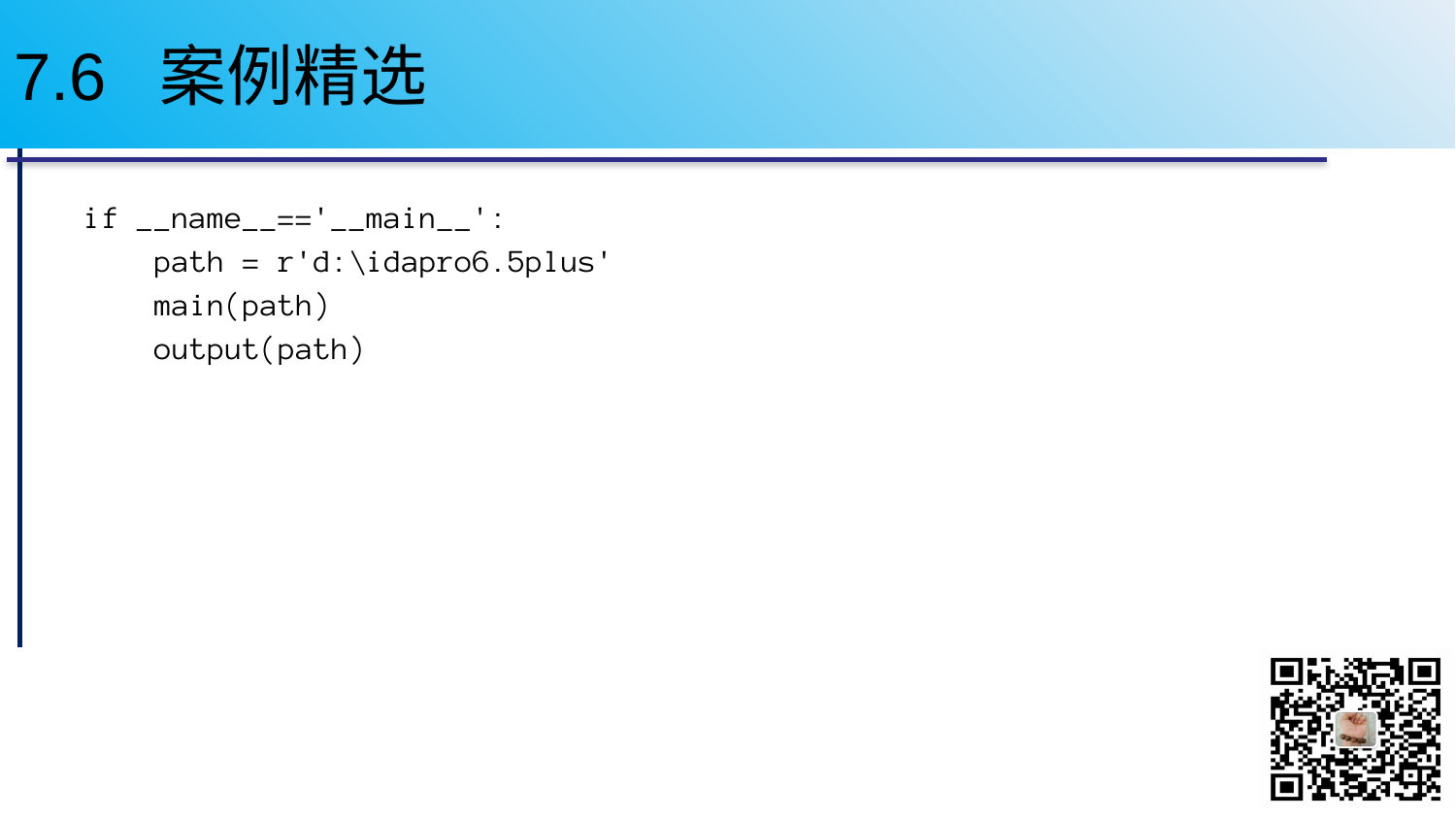

# 7.6  案例精选
if __name__=='__main__':
    path = r'd:\idapro6.5plus'
    main(path)
    output(path)